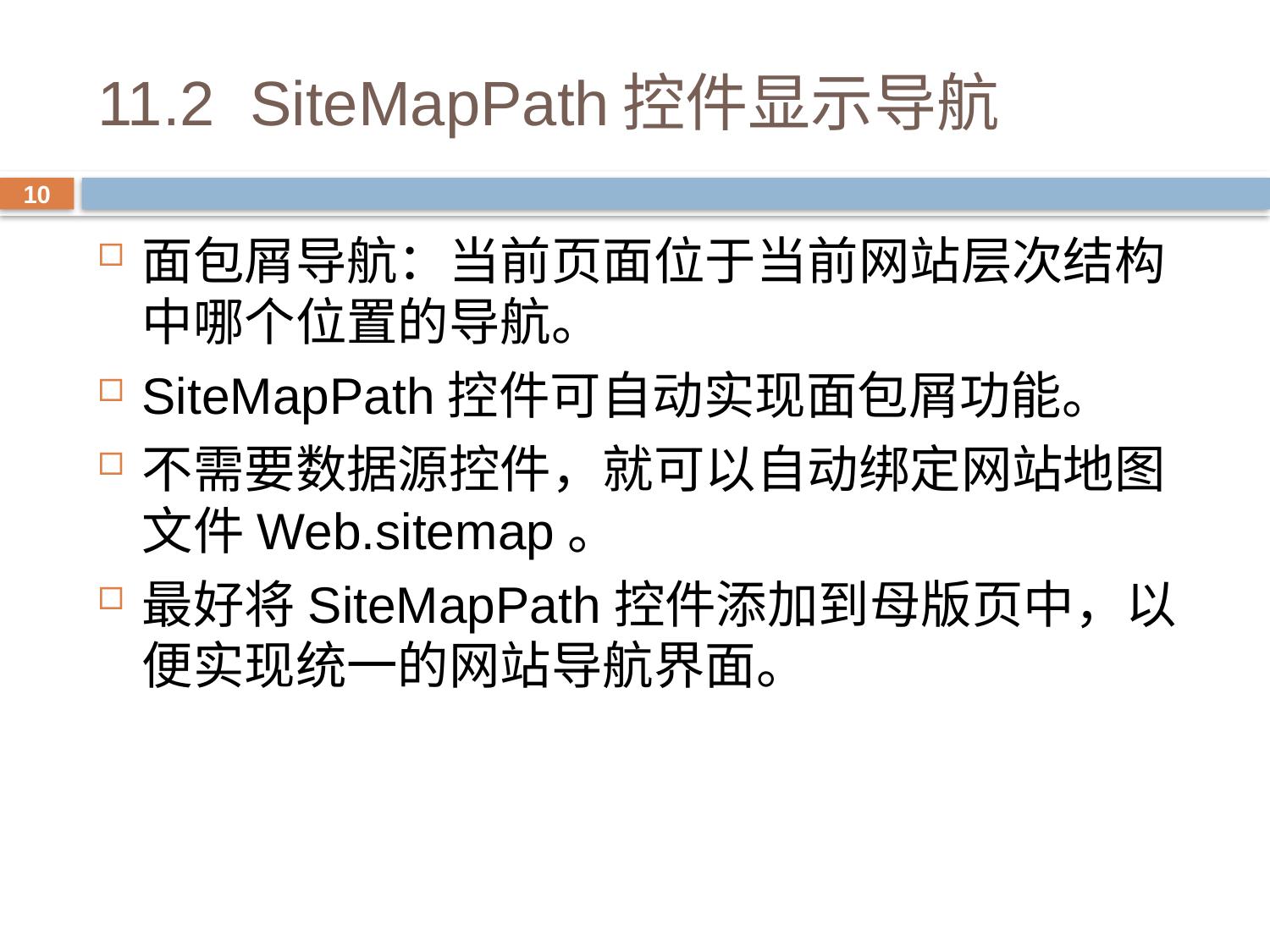

# 11.2  SiteMapPath控件显示导航
10
面包屑导航：当前页面位于当前网站层次结构中哪个位置的导航。
SiteMapPath控件可自动实现面包屑功能。
不需要数据源控件，就可以自动绑定网站地图文件Web.sitemap。
最好将SiteMapPath控件添加到母版页中，以便实现统一的网站导航界面。